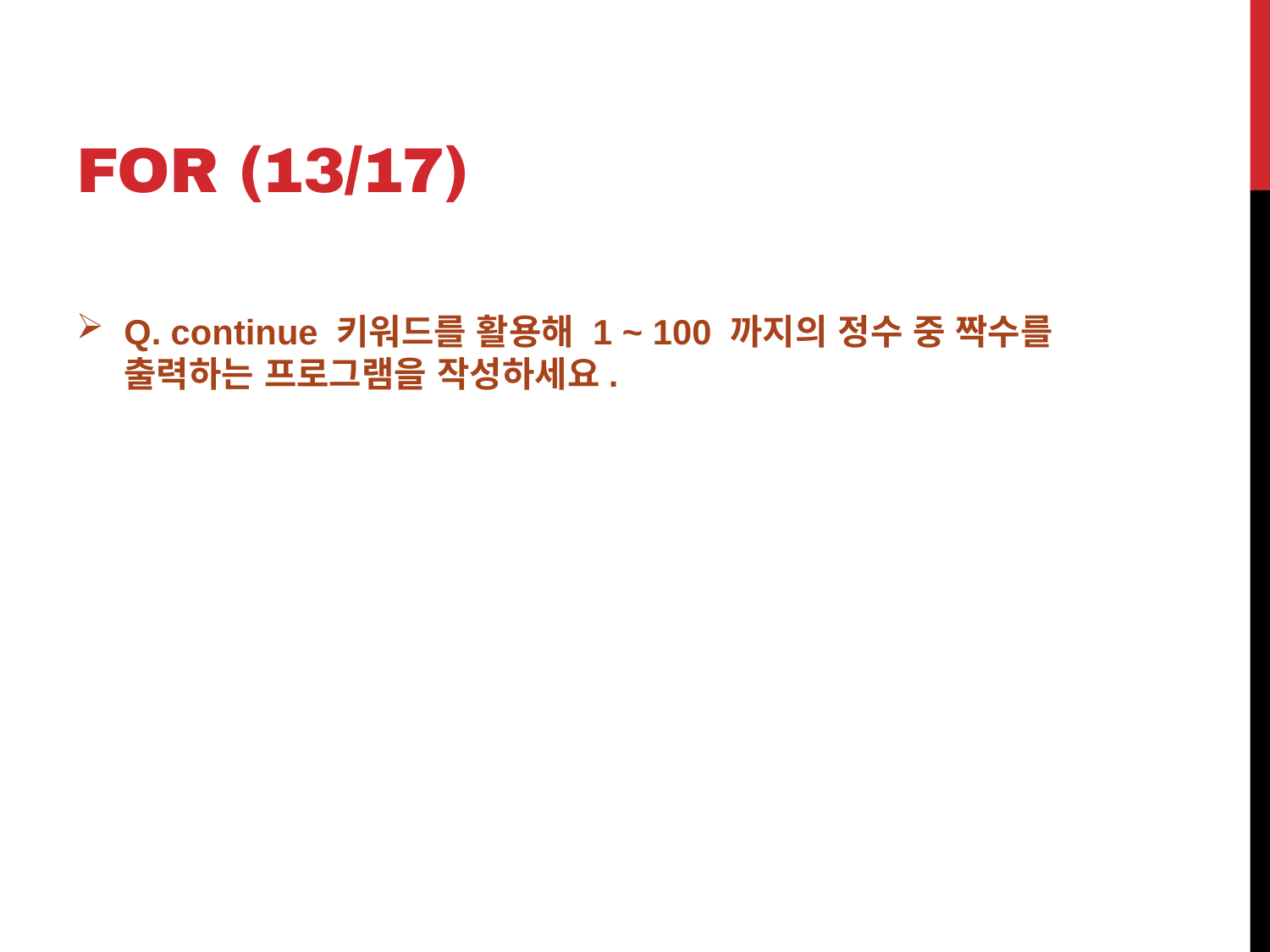

# for (13/17)

Q. continue 키워드를 활용해 1 ~ 100 까지의 정수 중 짝수를 출력하는 프로그램을 작성하세요.